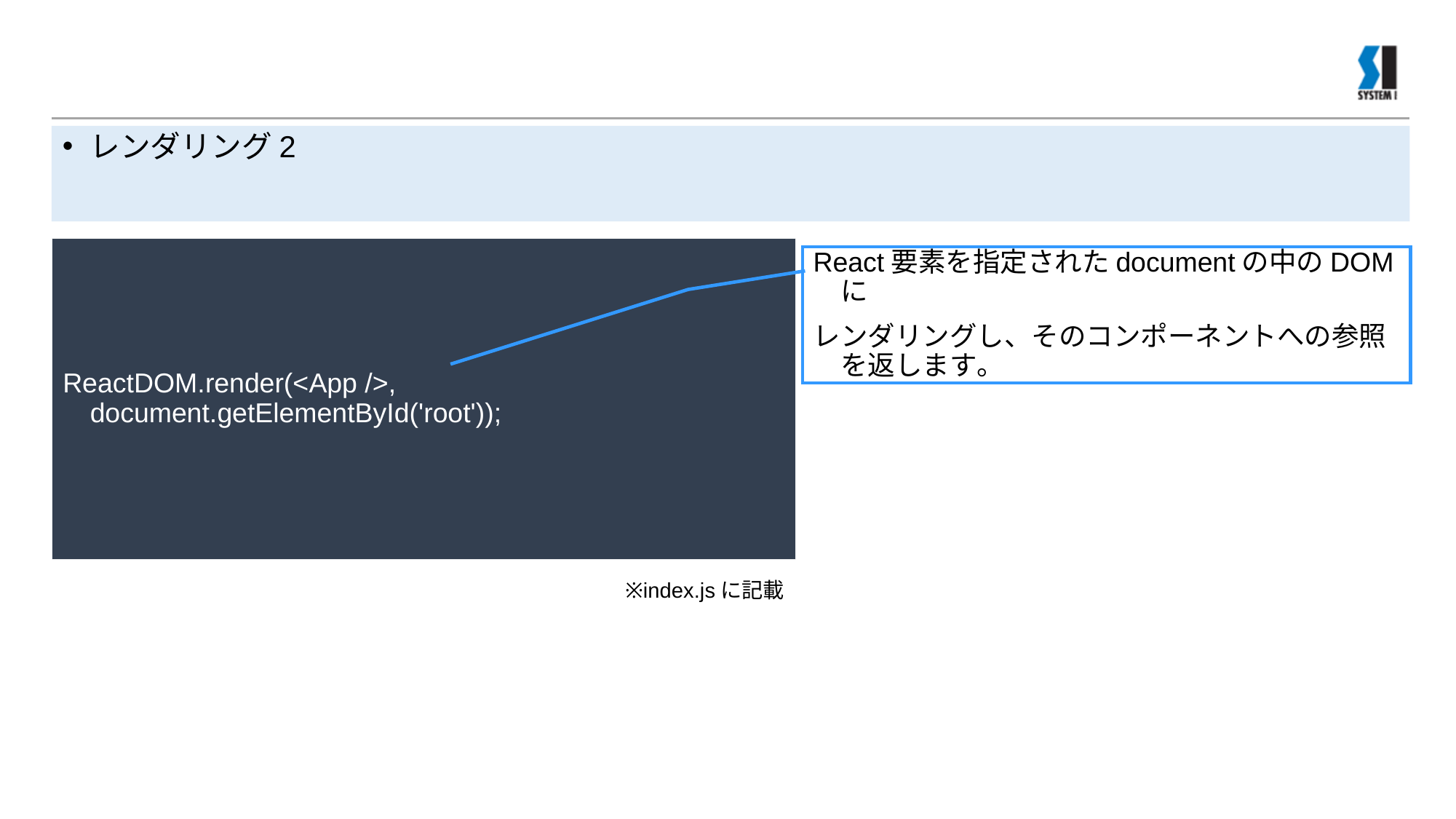

#
レンダリング2
ReactDOM.render(<App />, document.getElementById('root'));
React要素を指定されたdocumentの中のDOMに
レンダリングし、そのコンポーネントへの参照を返します。
※index.jsに記載